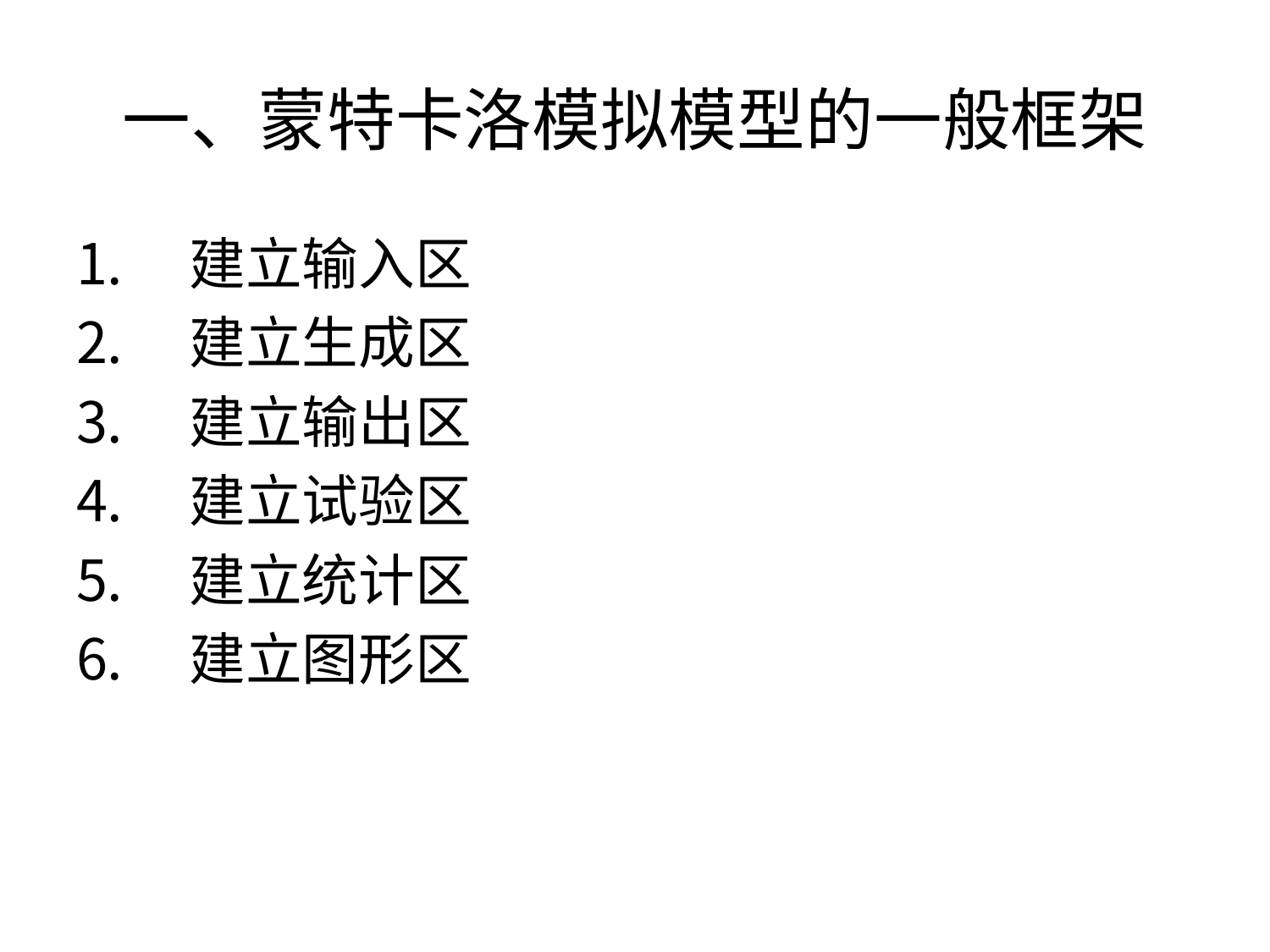

# 一、蒙特卡洛模拟模型的一般框架
建立输入区
建立生成区
建立输出区
建立试验区
建立统计区
建立图形区